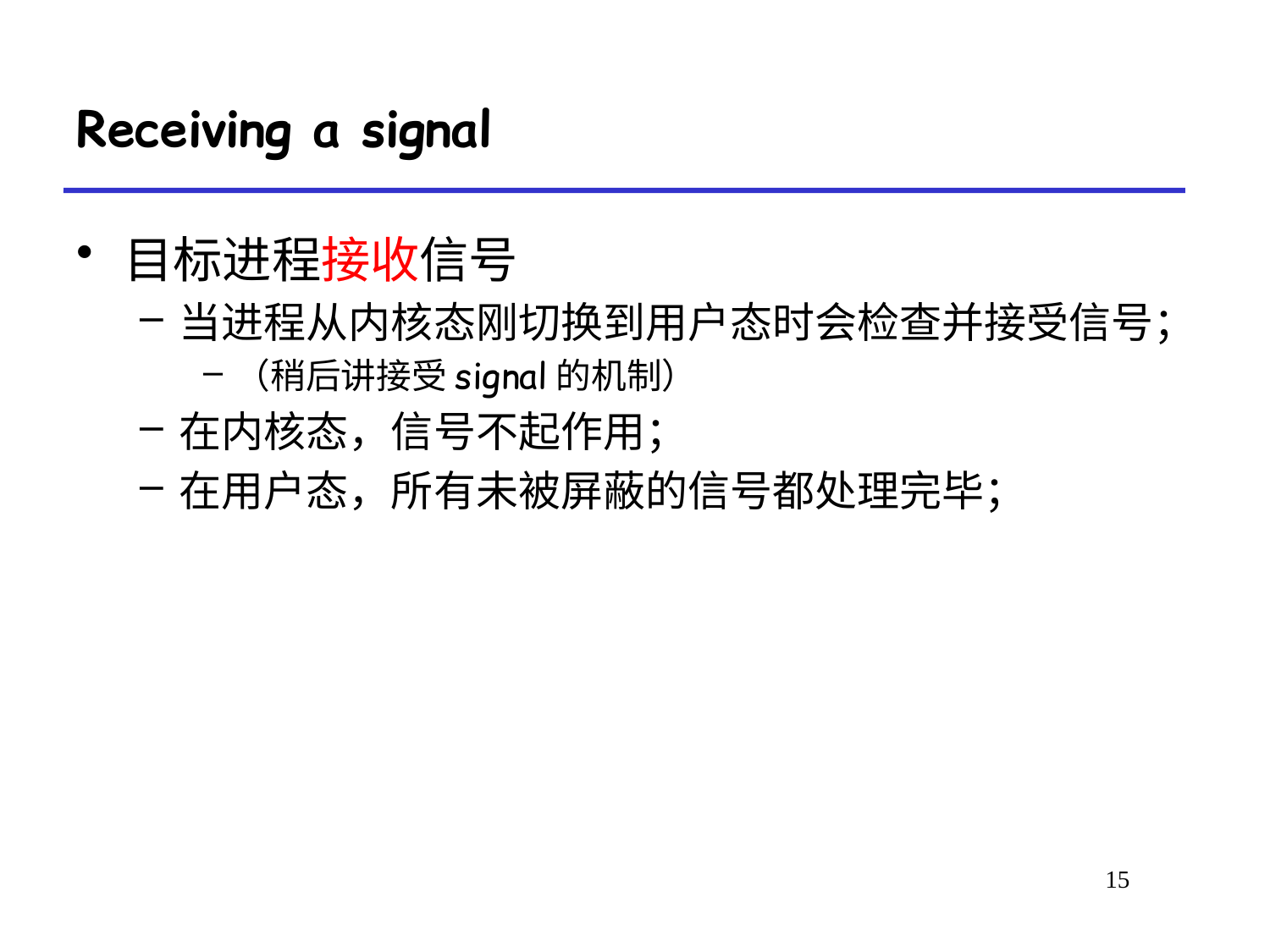

# Receiving a signal
目标进程接收信号
当进程从内核态刚切换到用户态时会检查并接受信号；
（稍后讲接受signal的机制）
在内核态，信号不起作用；
在用户态，所有未被屏蔽的信号都处理完毕；

15